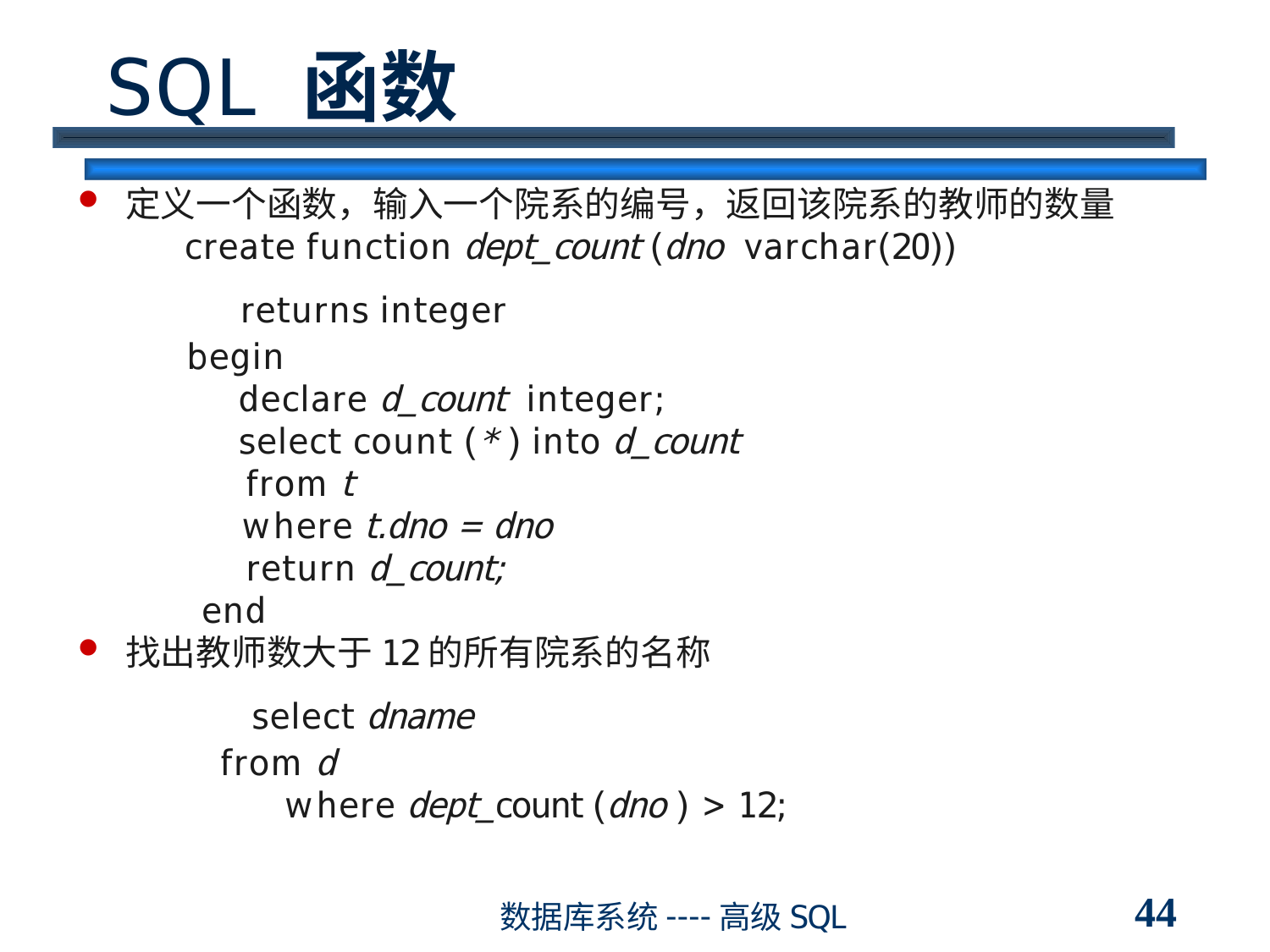

# SQL 函数
定义一个函数，输入一个院系的编号，返回该院系的教师的数量
             create function dept_count (dno  varchar(20))
       returns integer
      begin
           declare d_count  integer;
           select count (* ) into d_count
           from t
               where t.dno = dno
           return d_count;
       end
找出教师数大于12的所有院系的名称
		select dname
             from d
     	   where dept_count (dno ) > 12;
44
数据库系统----高级SQL